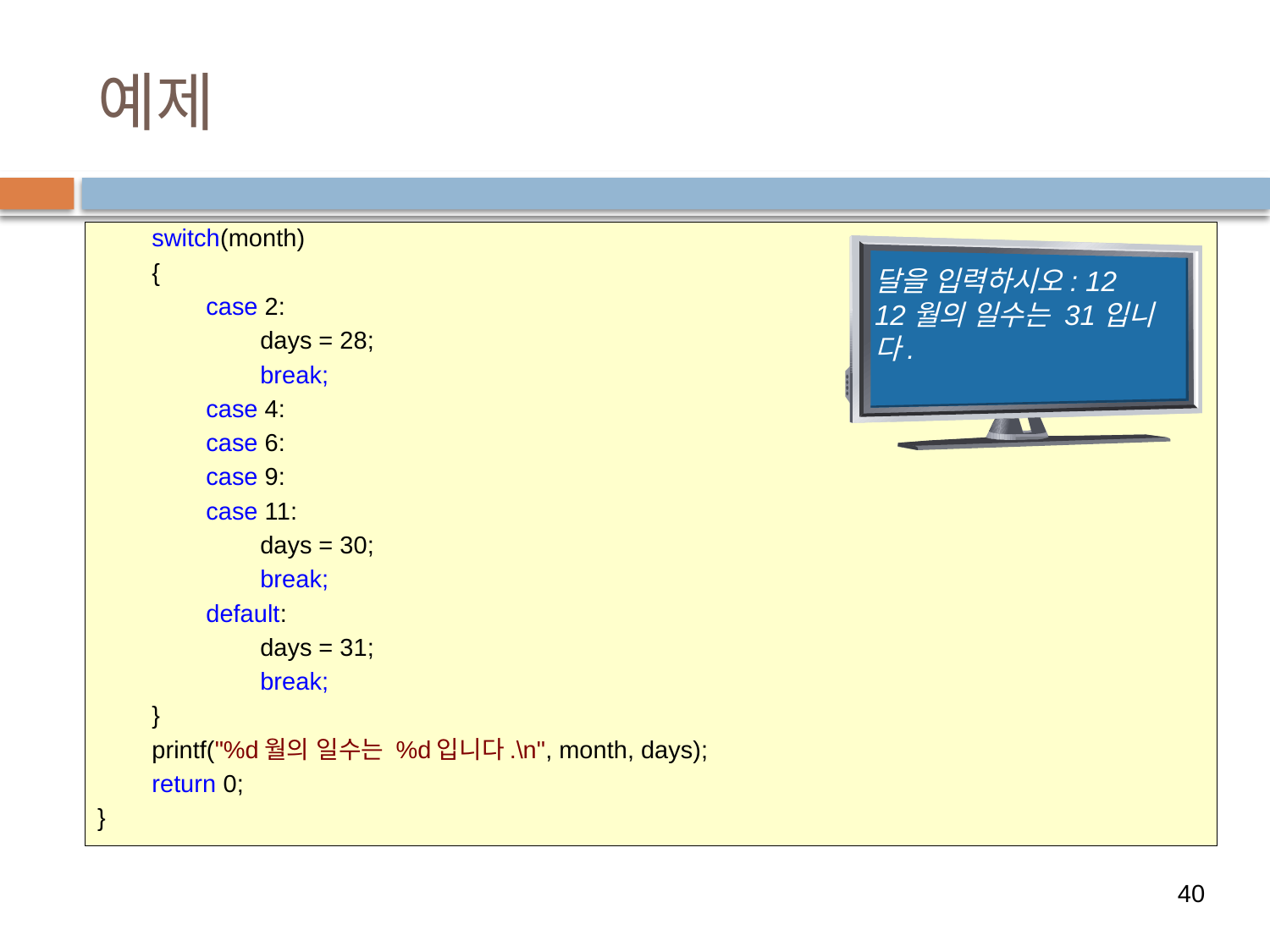

# 예제
        switch(month)
        {
                case 2:
                        days = 28;
                        break;
                case 4:
                case 6:
                case 9:
                case 11:
                        days = 30;
                        break;
                default:
                        days = 31;
                        break;
        }
        printf("%d월의 일수는 %d입니다.\n", month, days);
        return 0;
}

달을 입력하시오: 12
12월의 일수는 31입니다.
40